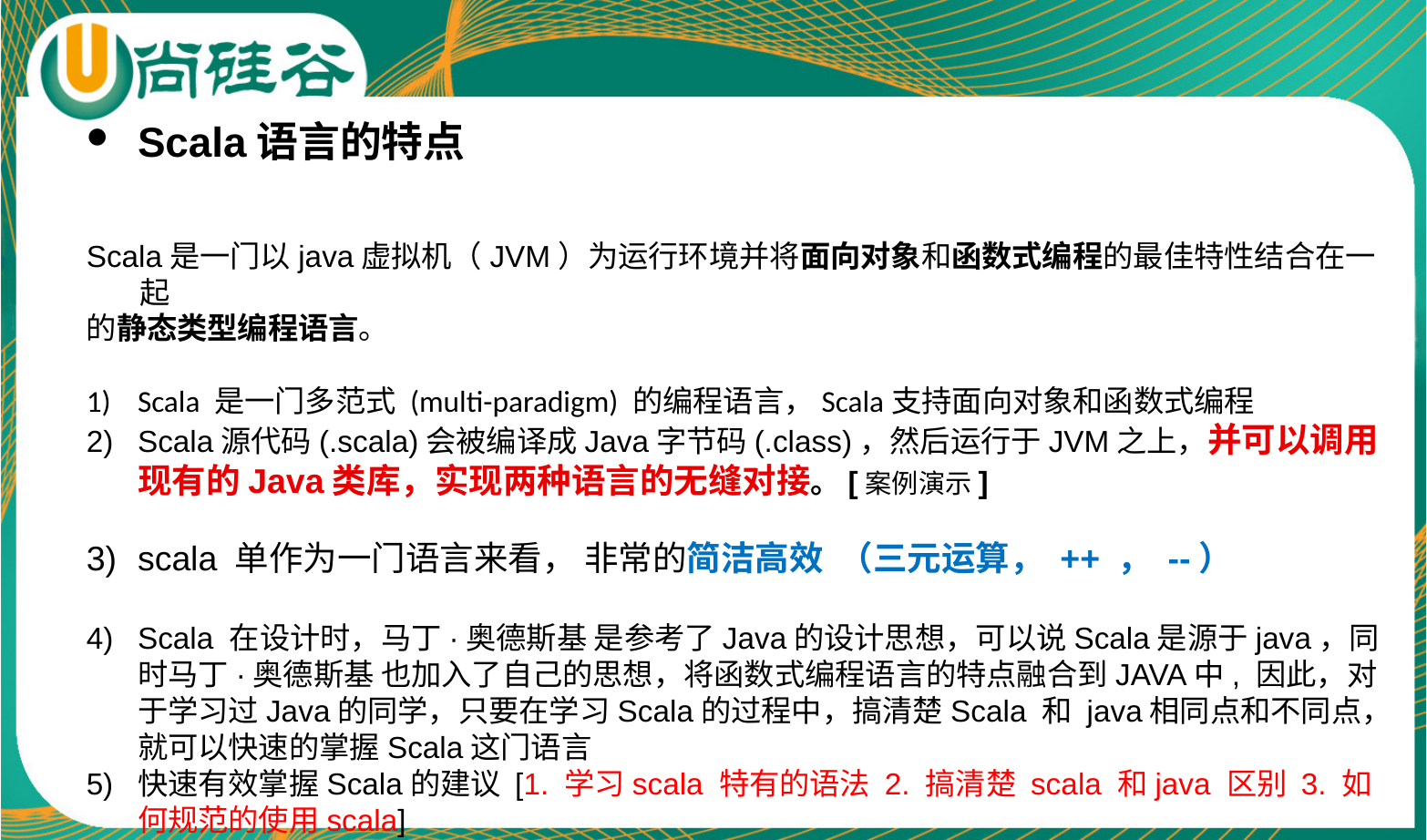

Scala语言的特点

Scala是一门以java虚拟机（JVM）为运行环境并将面向对象和函数式编程的最佳特性结合在一起
的静态类型编程语言。

Scala 是一门多范式 (multi-paradigm) 的编程语言，Scala支持面向对象和函数式编程
Scala源代码(.scala)会被编译成Java字节码(.class)，然后运行于JVM之上，并可以调用现有的Java类库，实现两种语言的无缝对接。[案例演示]
scala 单作为一门语言来看， 非常的简洁高效  （三元运算， ++ ， --）

Scala 在设计时，马丁·奥德斯基 是参考了Java的设计思想，可以说Scala是源于java，同时马丁·奥德斯基 也加入了自己的思想，将函数式编程语言的特点融合到JAVA中, 因此，对于学习过Java的同学，只要在学习Scala的过程中，搞清楚Scala 和 java相同点和不同点，就可以快速的掌握Scala这门语言
快速有效掌握Scala的建议 [1. 学习scala 特有的语法 2. 搞清楚 scala 和java 区别 3. 如何规范的使用scala]